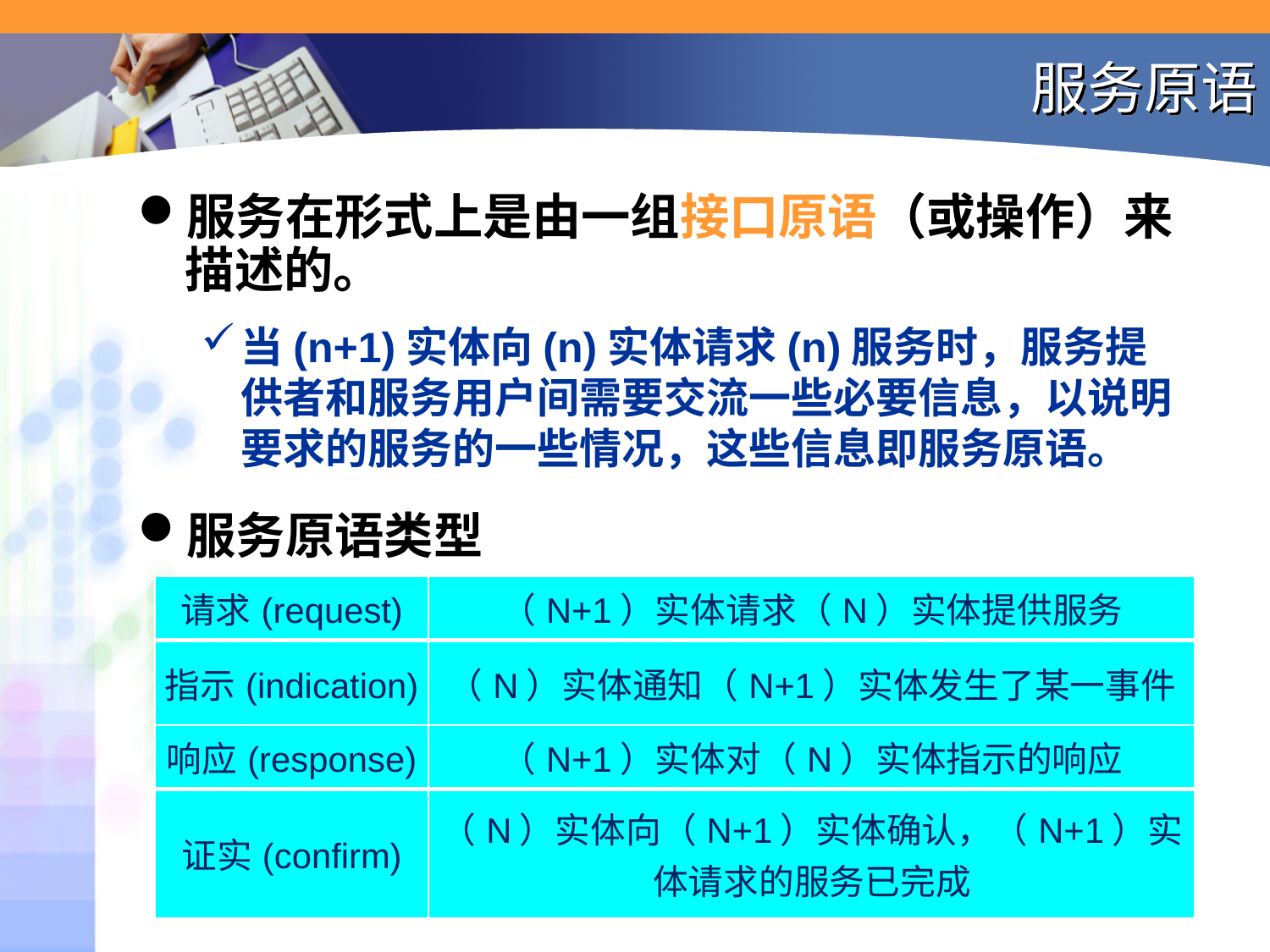

# 服务原语
服务在形式上是由一组接口原语（或操作）来描述的。
当(n+1)实体向(n)实体请求(n)服务时，服务提供者和服务用户间需要交流一些必要信息，以说明要求的服务的一些情况，这些信息即服务原语。
服务原语类型
| 请求(request) | （N+1）实体请求（N）实体提供服务 |
| --- | --- |
| 指示(indication) | （N）实体通知（N+1）实体发生了某一事件 |
| 响应(response) | （N+1）实体对（N）实体指示的响应 |
| 证实(confirm) | （N）实体向（N+1）实体确认，（N+1）实体请求的服务已完成 |